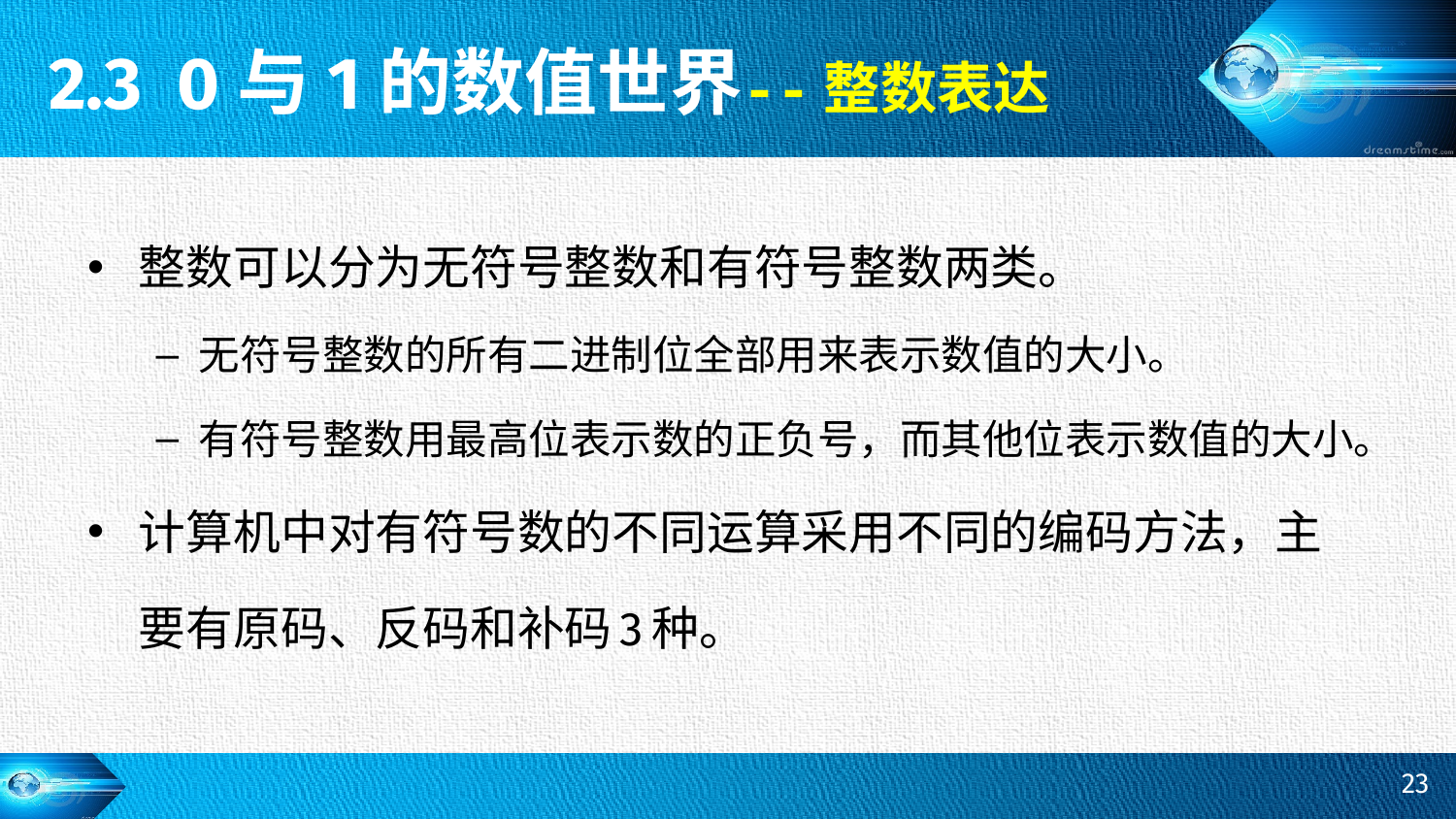

2.3  0与1的数值世界
--整数表达
整数可以分为无符号整数和有符号整数两类。
无符号整数的所有二进制位全部用来表示数值的大小。
有符号整数用最高位表示数的正负号，而其他位表示数值的大小。
计算机中对有符号数的不同运算采用不同的编码方法，主要有原码、反码和补码3种。
23